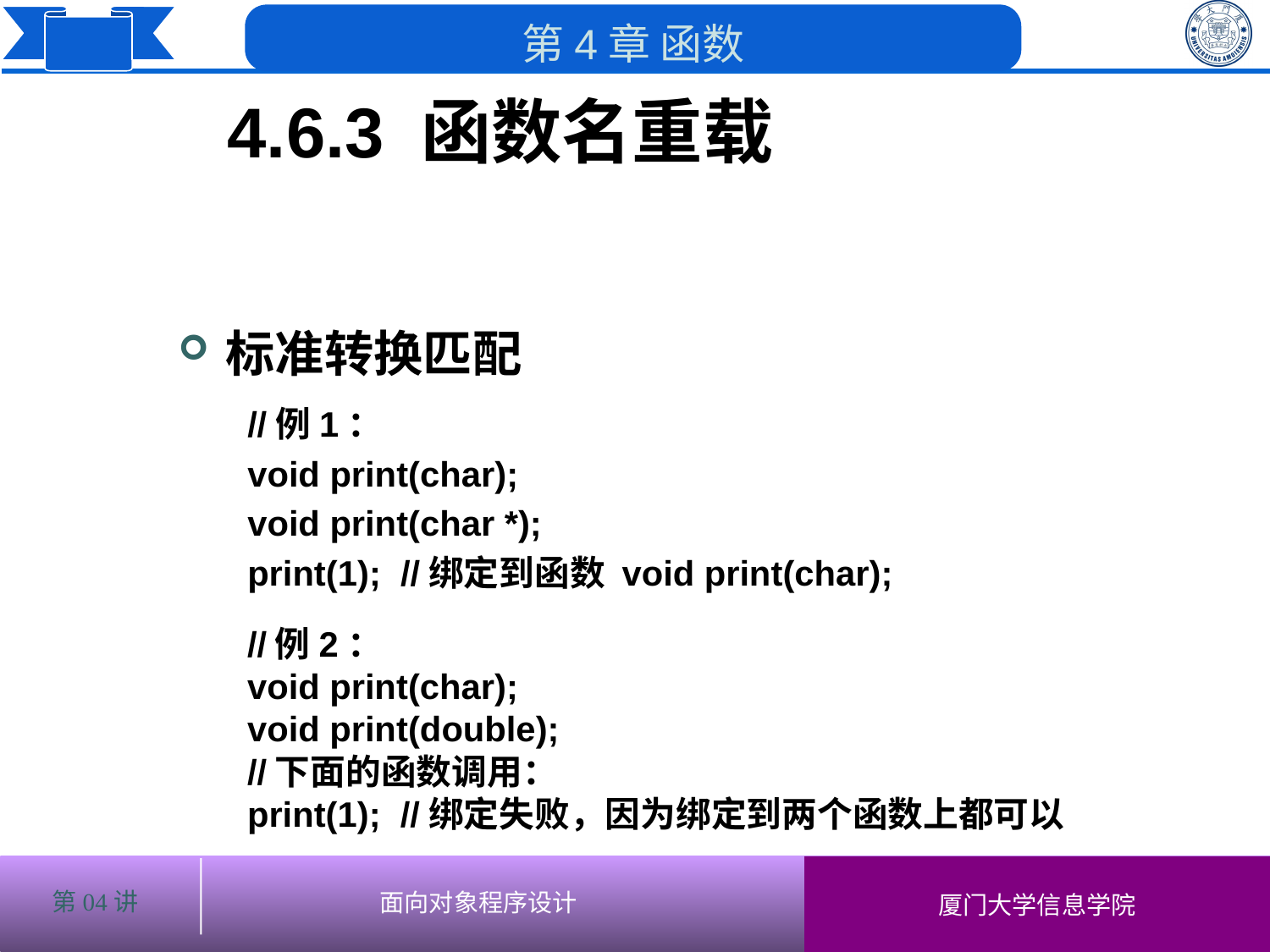

4.6.3 函数名重载
标准转换匹配
//例1：
void print(char);
void print(char *);
print(1);  //绑定到函数 void print(char);
//例2：
void print(char);
void print(double);
//下面的函数调用：
print(1);  //绑定失败，因为绑定到两个函数上都可以
70